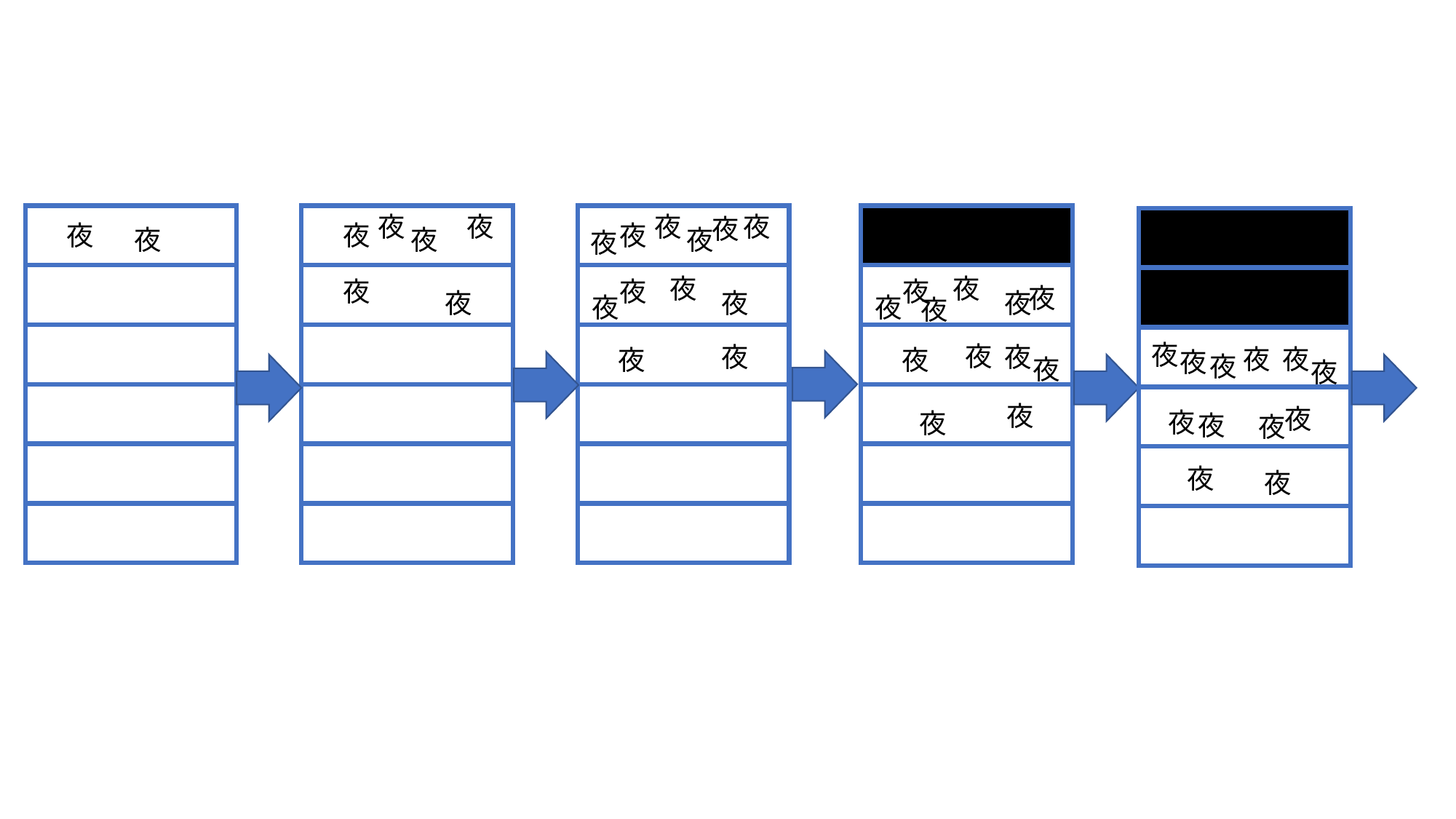

夜
夜
夜
夜
夜
夜

夜
夜
夜
夜

夜
夜
夜
夜
夜
夜
夜
夜
夜
夜
夜
夜
夜
夜

夜
夜

夜
夜
夜
夜
夜
夜
夜
夜
夜
夜
夜
夜
夜
夜
夜
夜

夜
夜
夜
夜
夜
夜
夜
夜
夜
夜
夜
夜

夜
夜
夜
夜
夜
夜

夜
夜